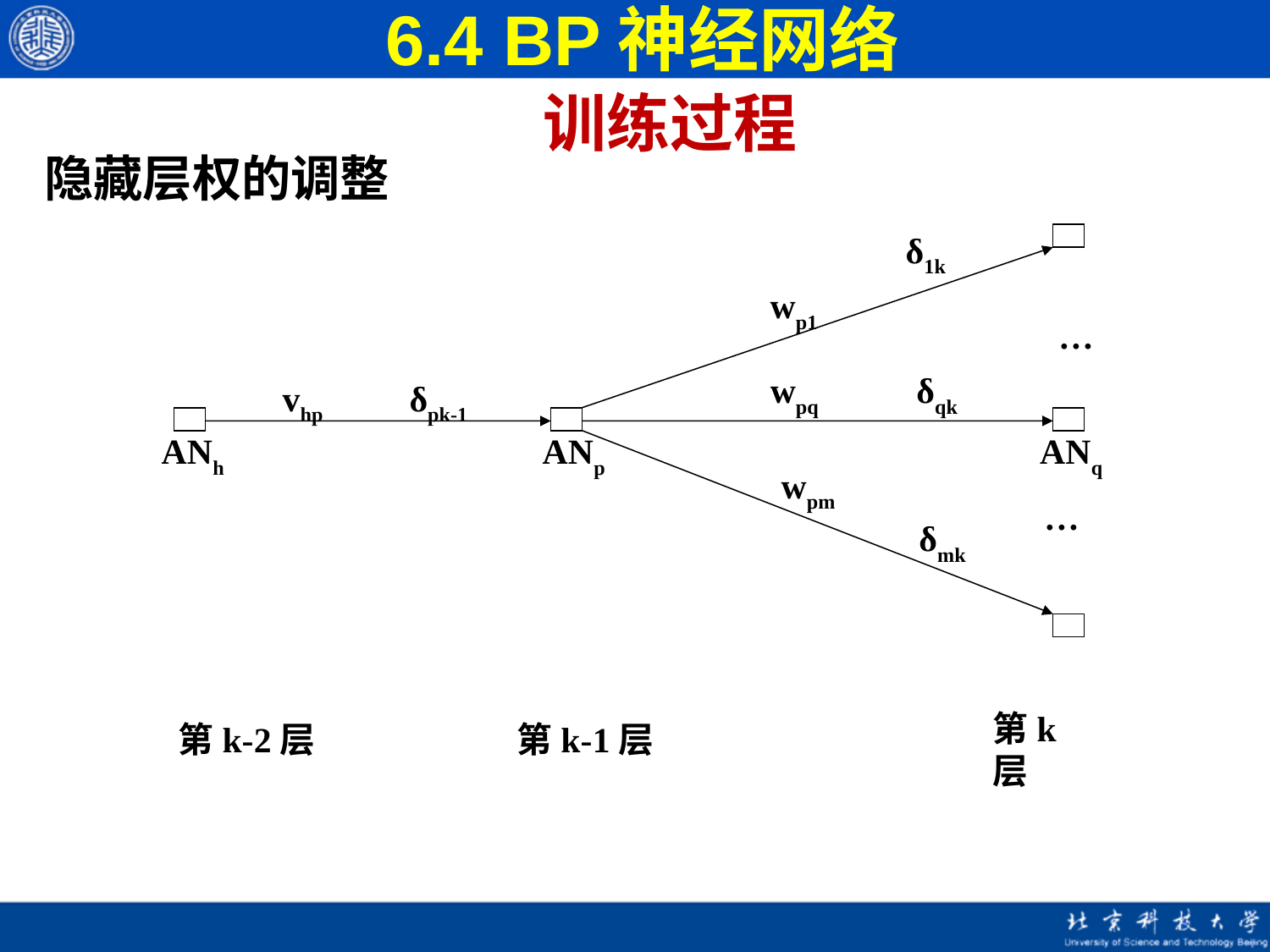

6.4 BP神经网络
# 训练过程
隐藏层权的调整
δ1k

wp1
…
wpq
δqk
vhp	δpk-1
ANh
ANp
ANq
wpm
…
δmk
第k层
第k-2层
第k-1层